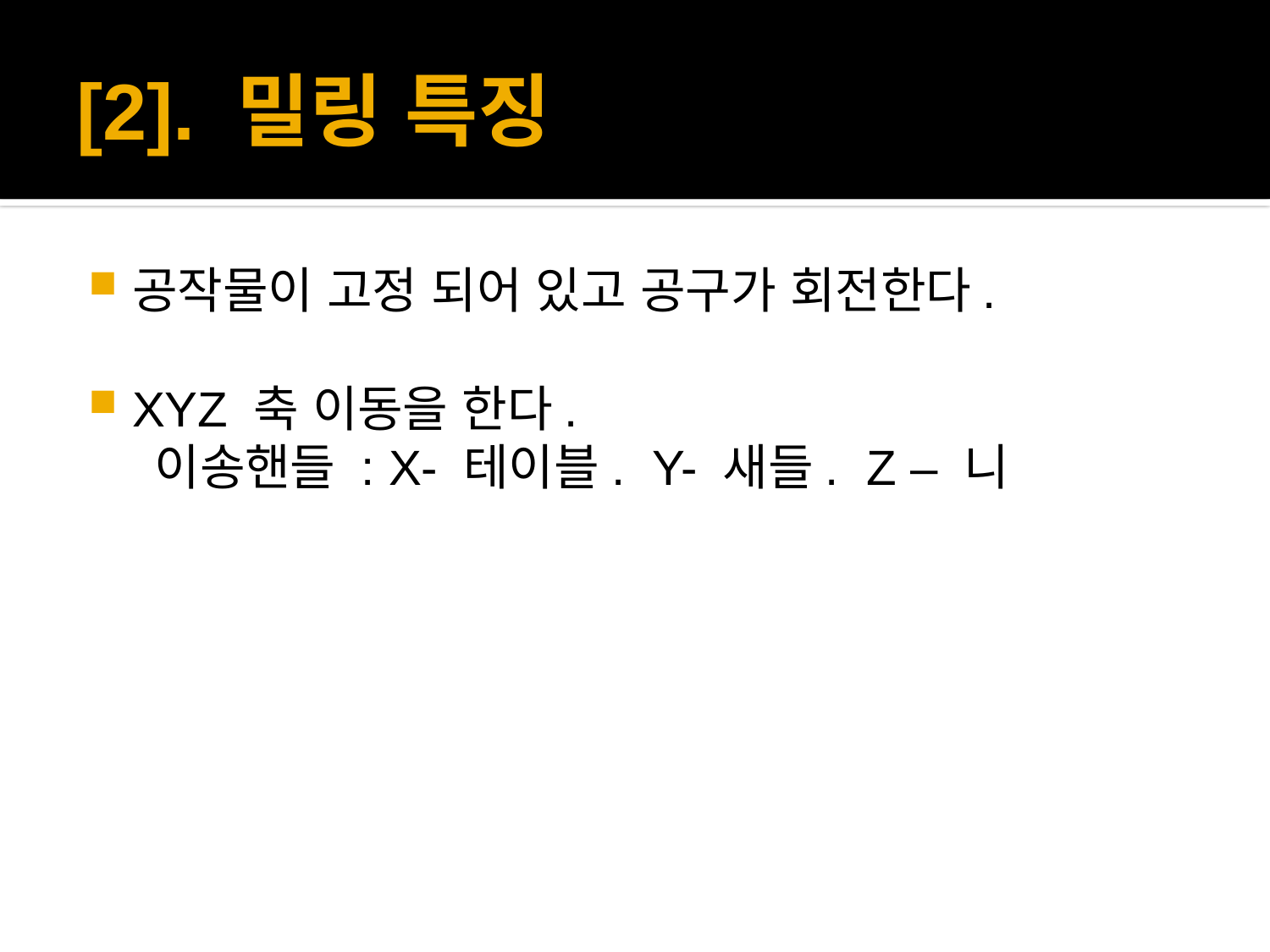

# [2]. 밀링 특징
공작물이 고정 되어 있고 공구가 회전한다.

XYZ 축 이동을 한다.
    이송핸들 : X- 테이블.  Y- 새들.  Z – 니